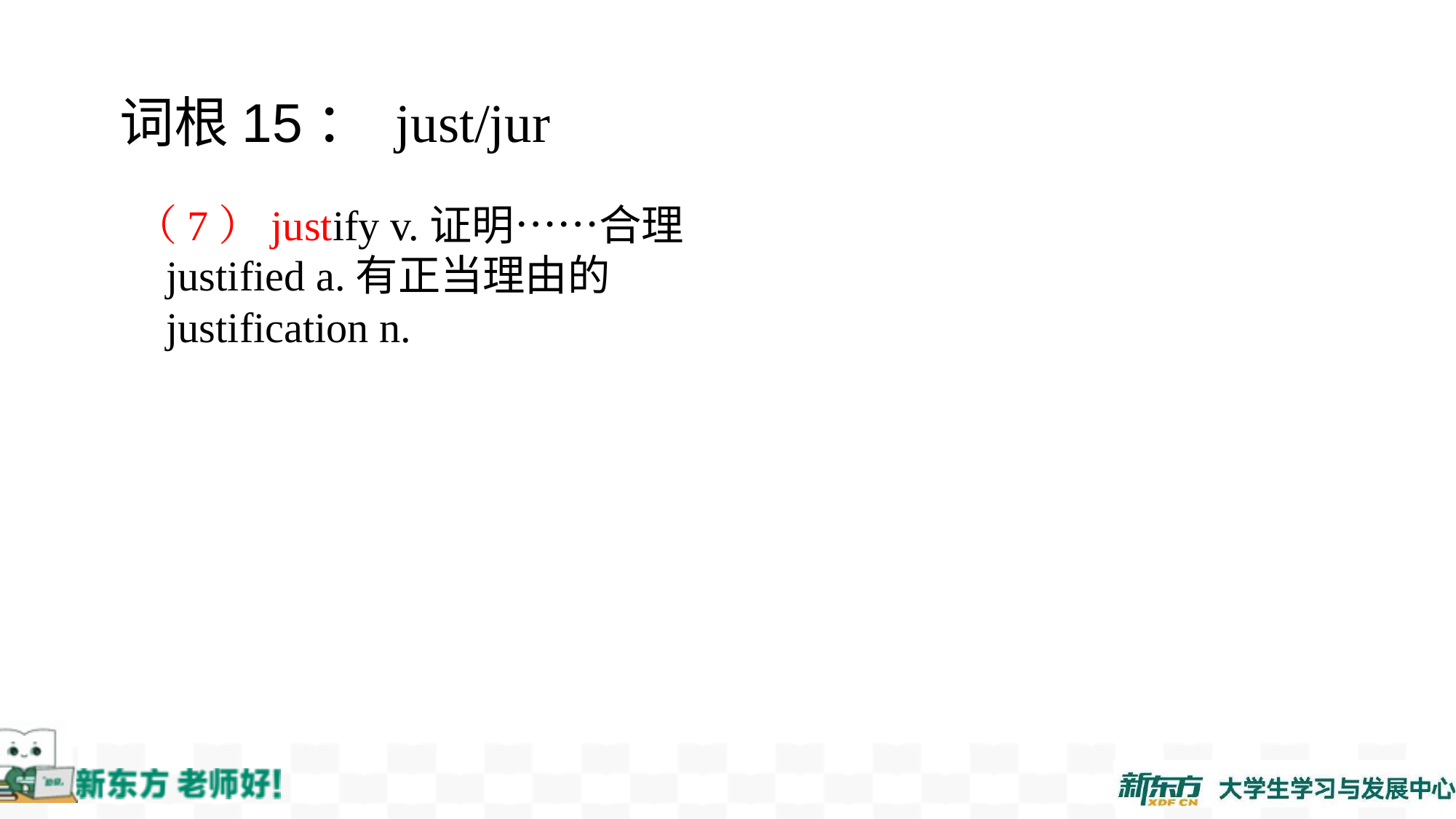

词根15： just/jur

（7）justify v.证明……合理
   justified a.有正当理由的
   justification n.